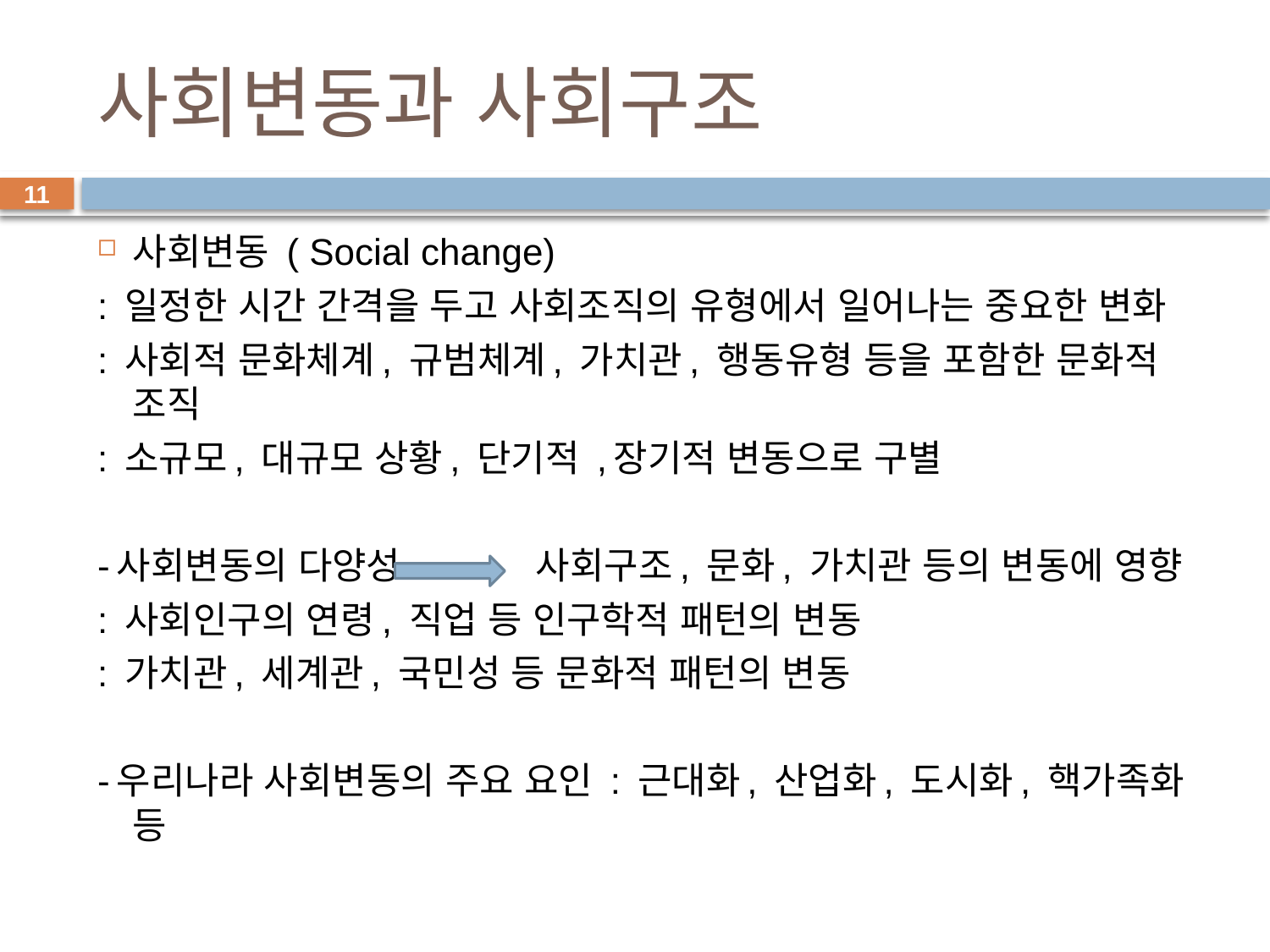

# 사회변동과 사회구조
11
사회변동 ( Social change)
: 일정한 시간 간격을 두고 사회조직의 유형에서 일어나는 중요한 변화
: 사회적 문화체계, 규범체계, 가치관, 행동유형 등을 포함한 문화적 조직
: 소규모, 대규모 상황, 단기적 ,장기적 변동으로 구별

-사회변동의 다양성             사회구조, 문화, 가치관 등의 변동에 영향
: 사회인구의 연령, 직업 등 인구학적 패턴의 변동
: 가치관, 세계관, 국민성 등 문화적 패턴의 변동

-우리나라 사회변동의 주요 요인 : 근대화, 산업화, 도시화, 핵가족화 등